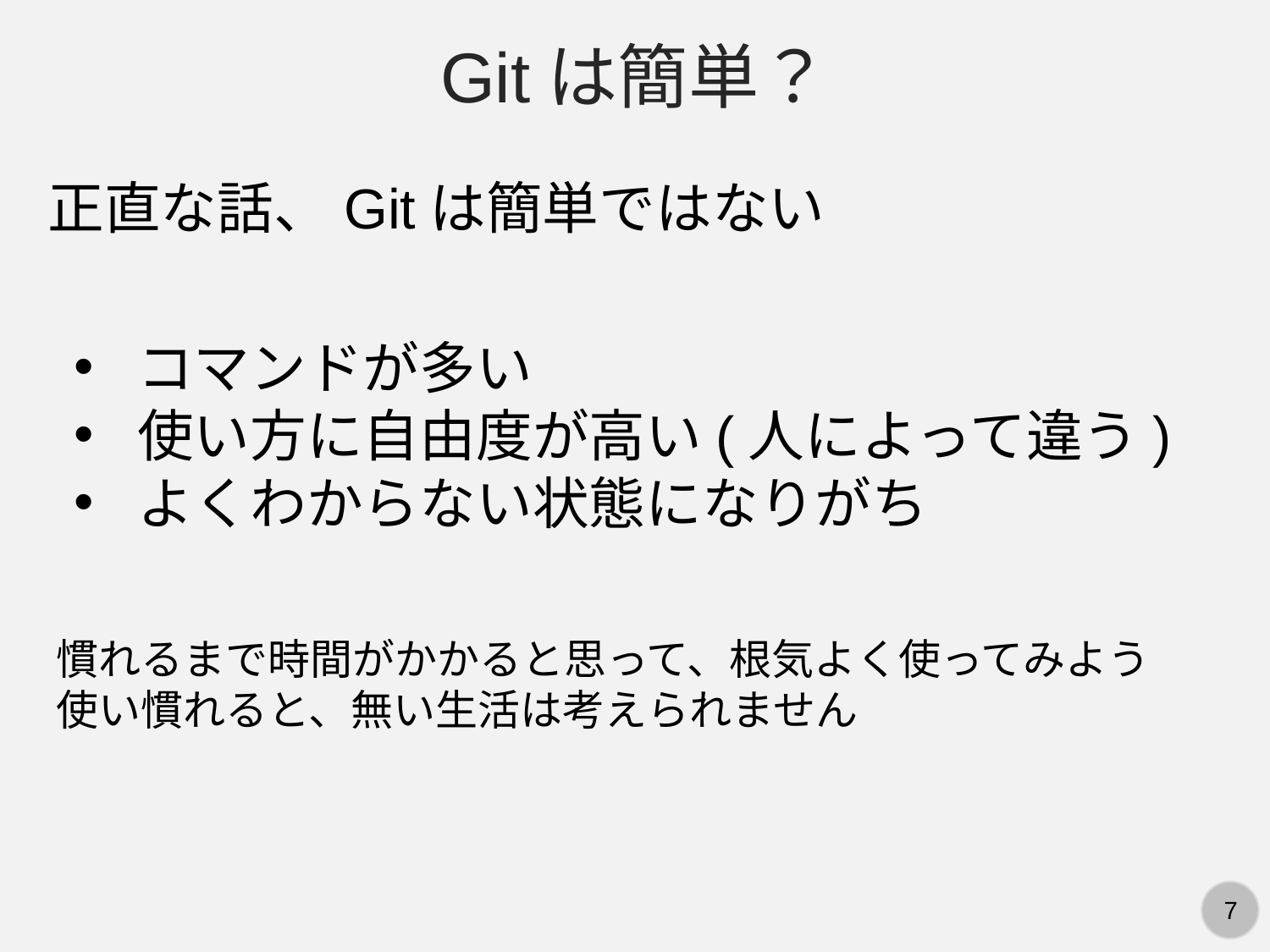

Gitは簡単？
正直な話、Gitは簡単ではない
コマンドが多い
使い方に自由度が高い(人によって違う)
よくわからない状態になりがち
慣れるまで時間がかかると思って、根気よく使ってみよう
使い慣れると、無い生活は考えられません